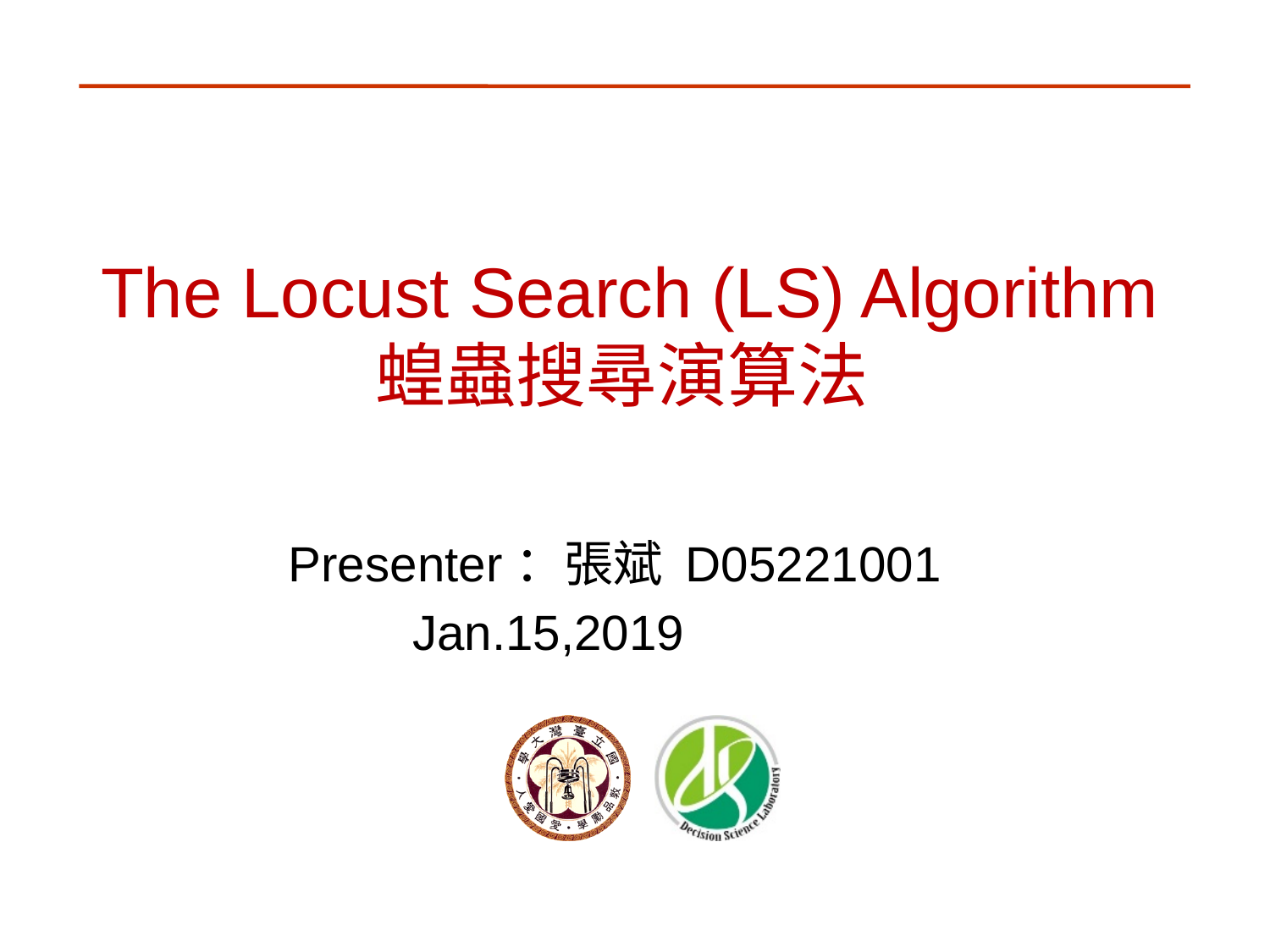

# The Locust Search (LS) Algorithm 蝗蟲搜尋演算法
Presenter：張斌 D05221001
         Jan.15,2019